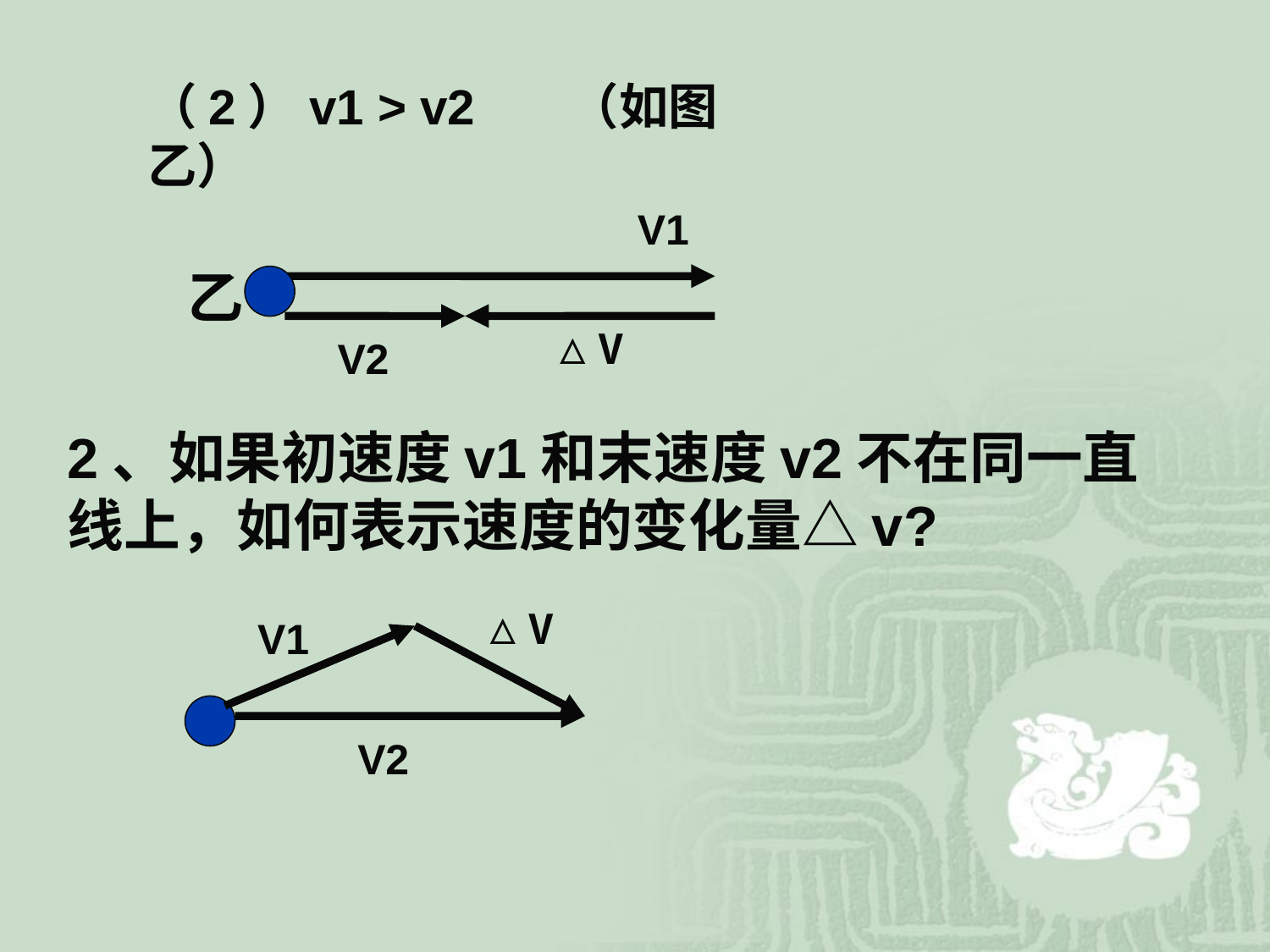

（2）v1 > v2      （如图乙）
V1
乙

△V
V2
2、如果初速度v1和末速度v2不在同一直线上，如何表示速度的变化量△v?
△V
V1

V2